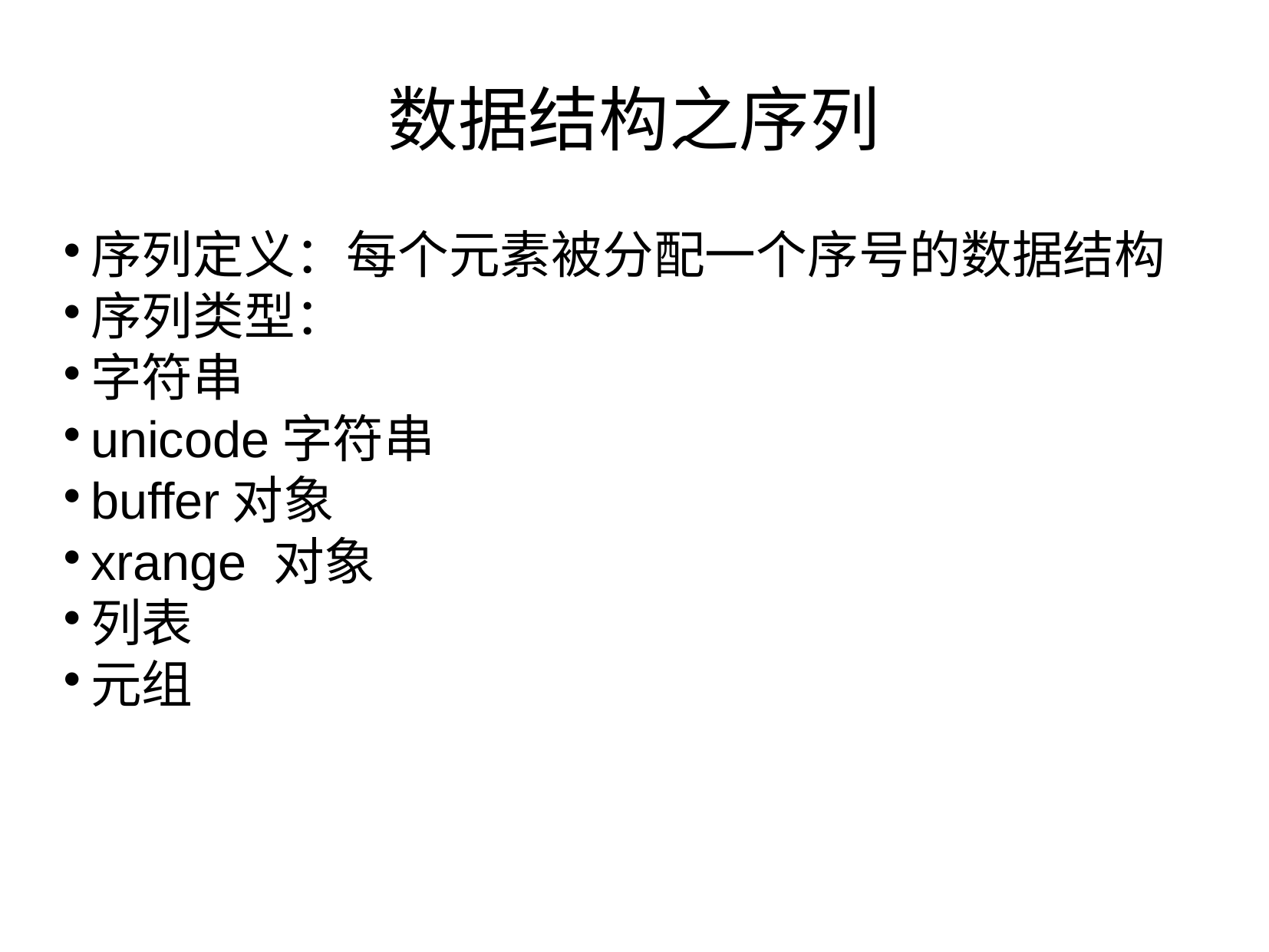

数据结构之序列
序列定义：每个元素被分配一个序号的数据结构
序列类型：
字符串
unicode字符串
buffer对象
xrange 对象
列表
元组